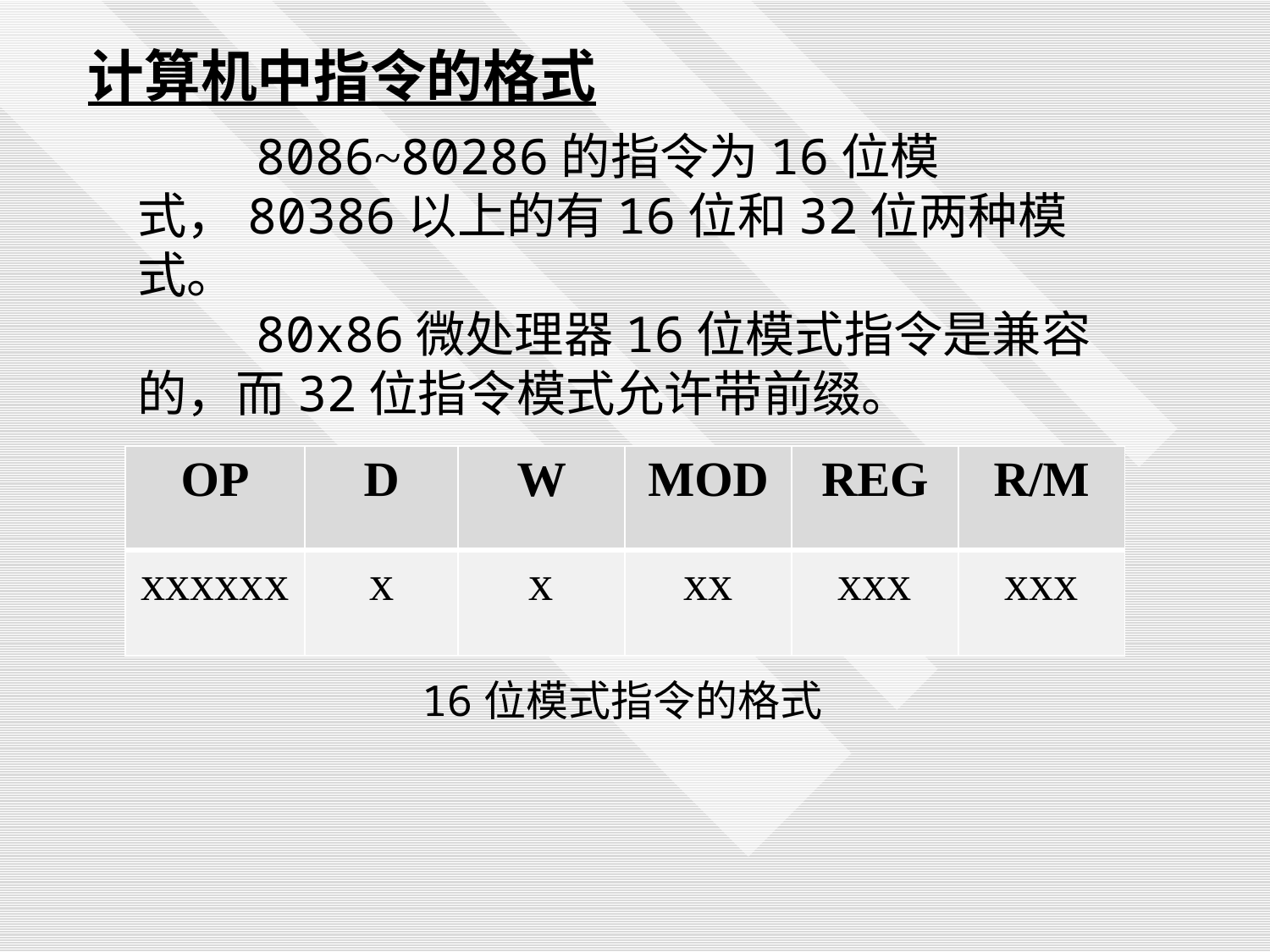

计算机中指令的格式
    8086~80286的指令为16位模式，80386以上的有16位和32位两种模式。
    80x86微处理器16位模式指令是兼容的，而32位指令模式允许带前缀。
| OP | D | W | MOD | REG | R/M |
| --- | --- | --- | --- | --- | --- |
| xxxxxx | x | x | xx | xxx | xxx |
16位模式指令的格式